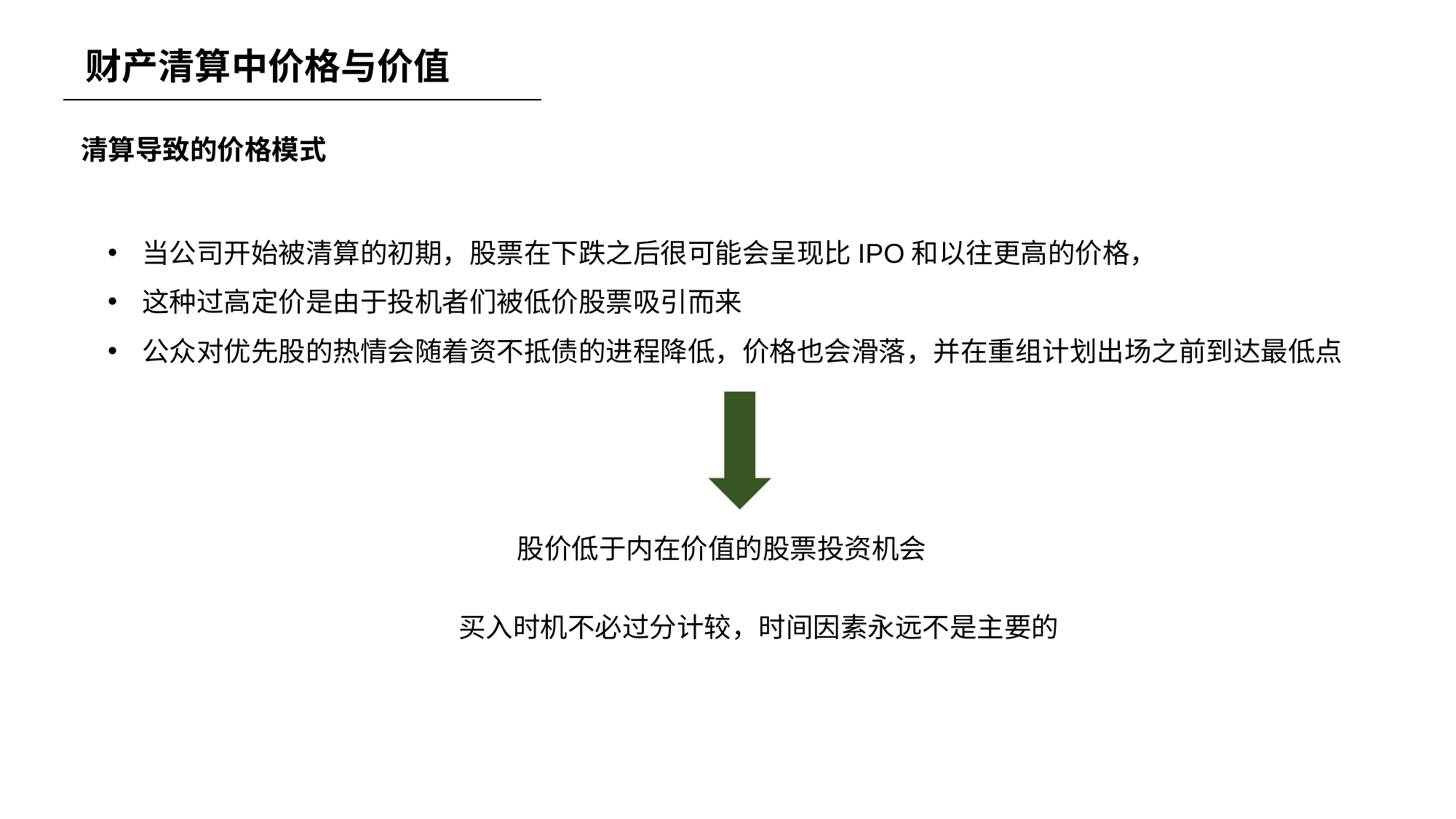

财产清算中价格与价值

清算导致的价格模式

当公司开始被清算的初期，股票在下跌之后很可能会呈现比IPO和以往更高的价格，
这种过高定价是由于投机者们被低价股票吸引而来
公众对优先股的热情会随着资不抵债的进程降低，价格也会滑落，并在重组计划出场之前到达最低点

股价低于内在价值的股票投资机会
买入时机不必过分计较，时间因素永远不是主要的

12